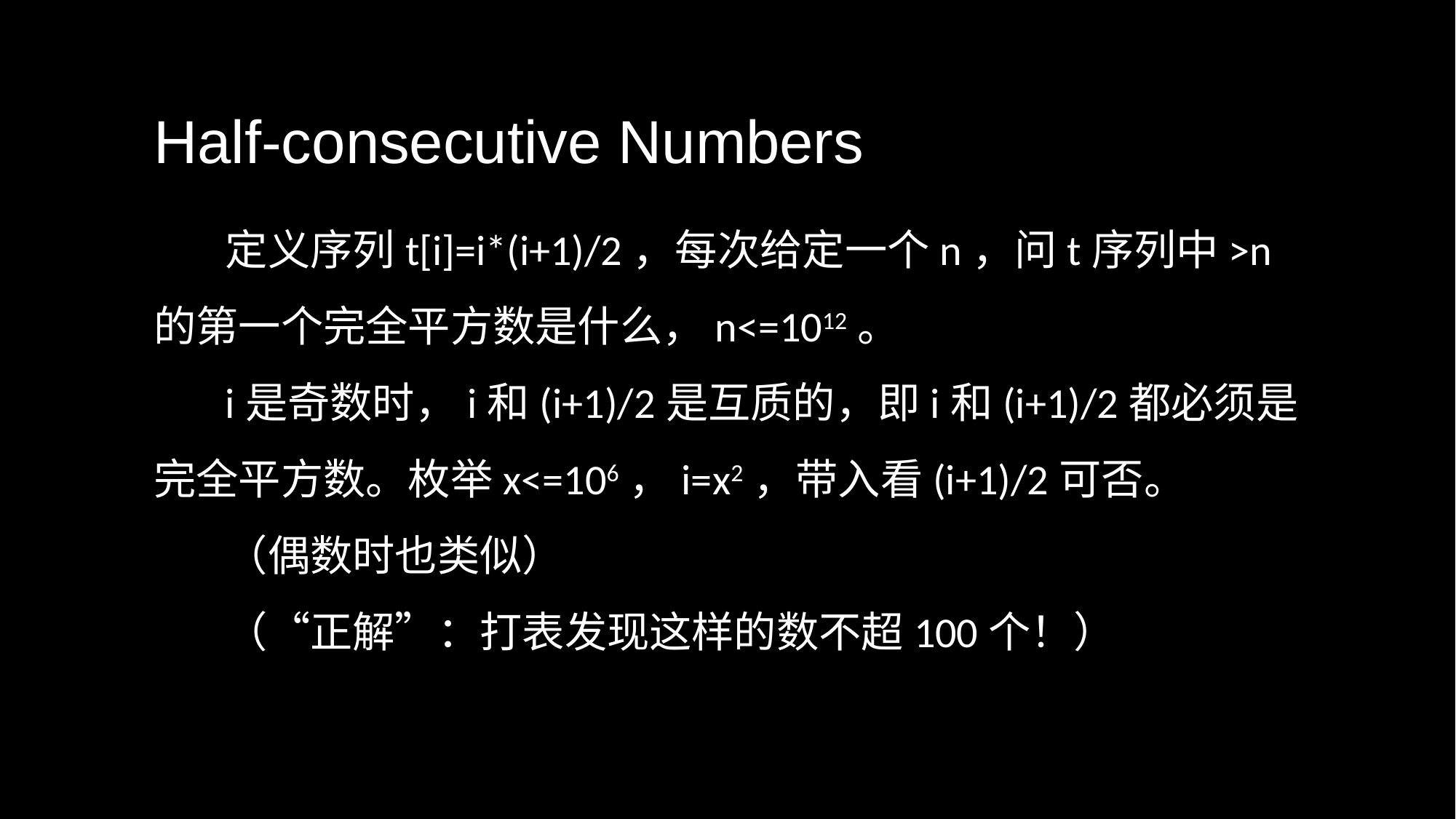

Half-consecutive Numbers
定义序列t[i]=i*(i+1)/2，每次给定一个n，问t序列中>n的第一个完全平方数是什么，n<=1012。
i是奇数时，i和(i+1)/2是互质的，即i和(i+1)/2都必须是完全平方数。枚举x<=106，i=x2，带入看(i+1)/2可否。
（偶数时也类似）
（“正解”：打表发现这样的数不超100个！）